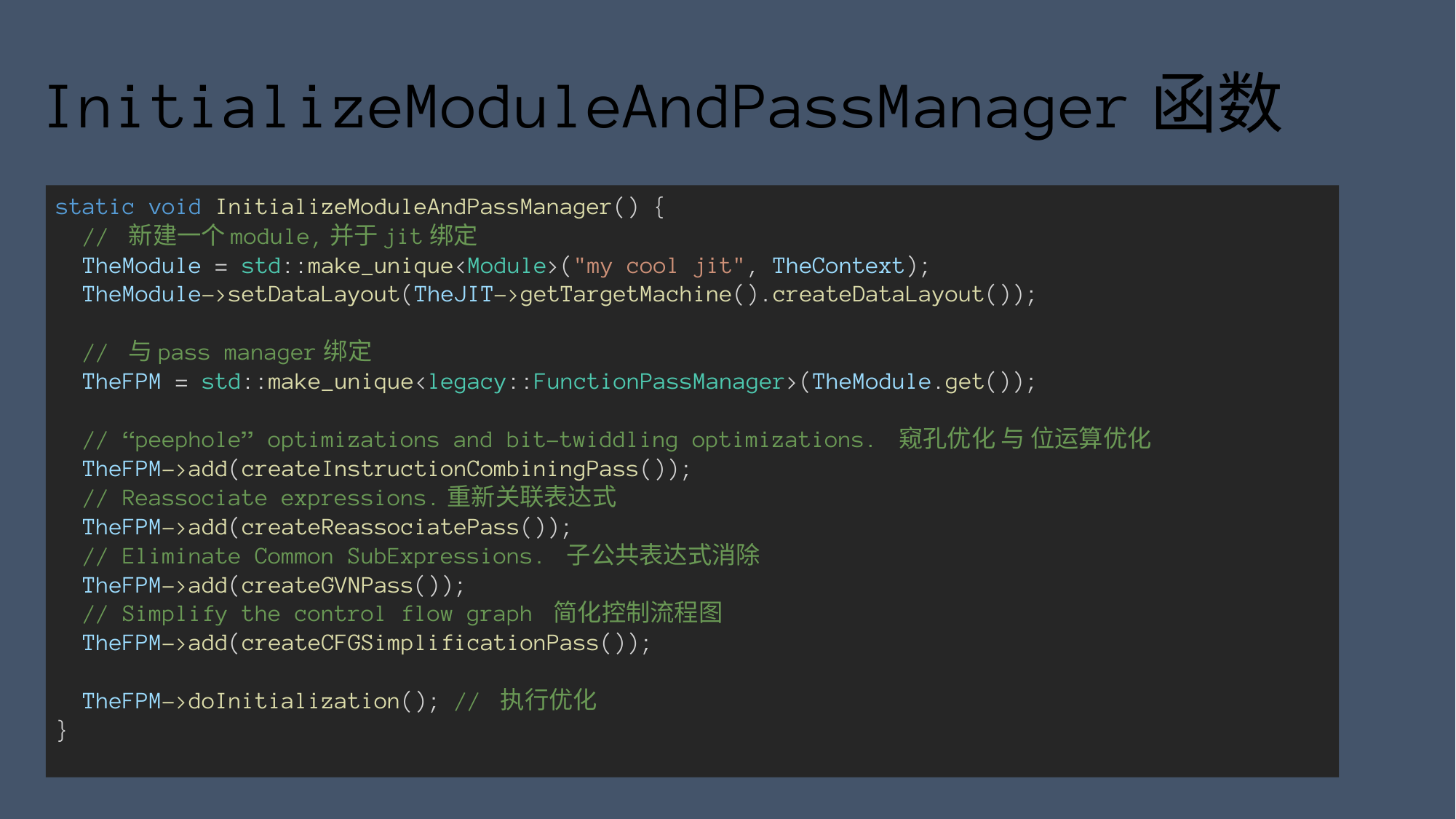

# InitializeModuleAndPassManager函数
static void InitializeModuleAndPassManager() {
  // 新建一个module,并于jit绑定
  TheModule = std::make_unique<Module>("my cool jit", TheContext);
  TheModule->setDataLayout(TheJIT->getTargetMachine().createDataLayout());
  // 与pass manager绑定
  TheFPM = std::make_unique<legacy::FunctionPassManager>(TheModule.get());
  // “peephole” optimizations and bit-twiddling optimizations. 窥孔优化 与 位运算优化
  TheFPM->add(createInstructionCombiningPass());
  // Reassociate expressions.重新关联表达式
  TheFPM->add(createReassociatePass());
  // Eliminate Common SubExpressions. 子公共表达式消除
  TheFPM->add(createGVNPass());
  // Simplify the control flow graph 简化控制流程图
  TheFPM->add(createCFGSimplificationPass());
  TheFPM->doInitialization(); // 执行优化
}